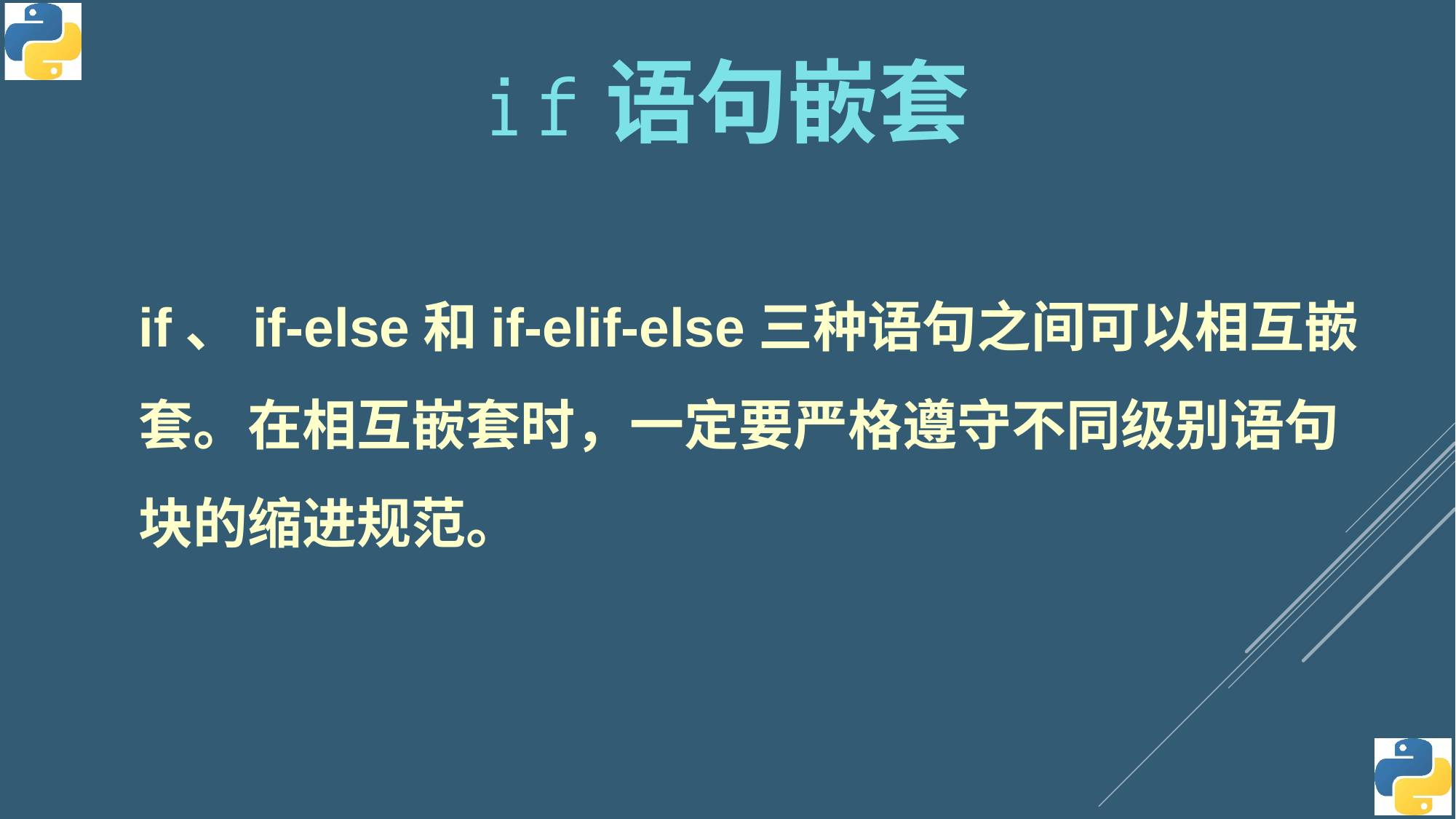

if语句嵌套
if、if-else和if-elif-else三种语句之间可以相互嵌套。在相互嵌套时，一定要严格遵守不同级别语句块的缩进规范。